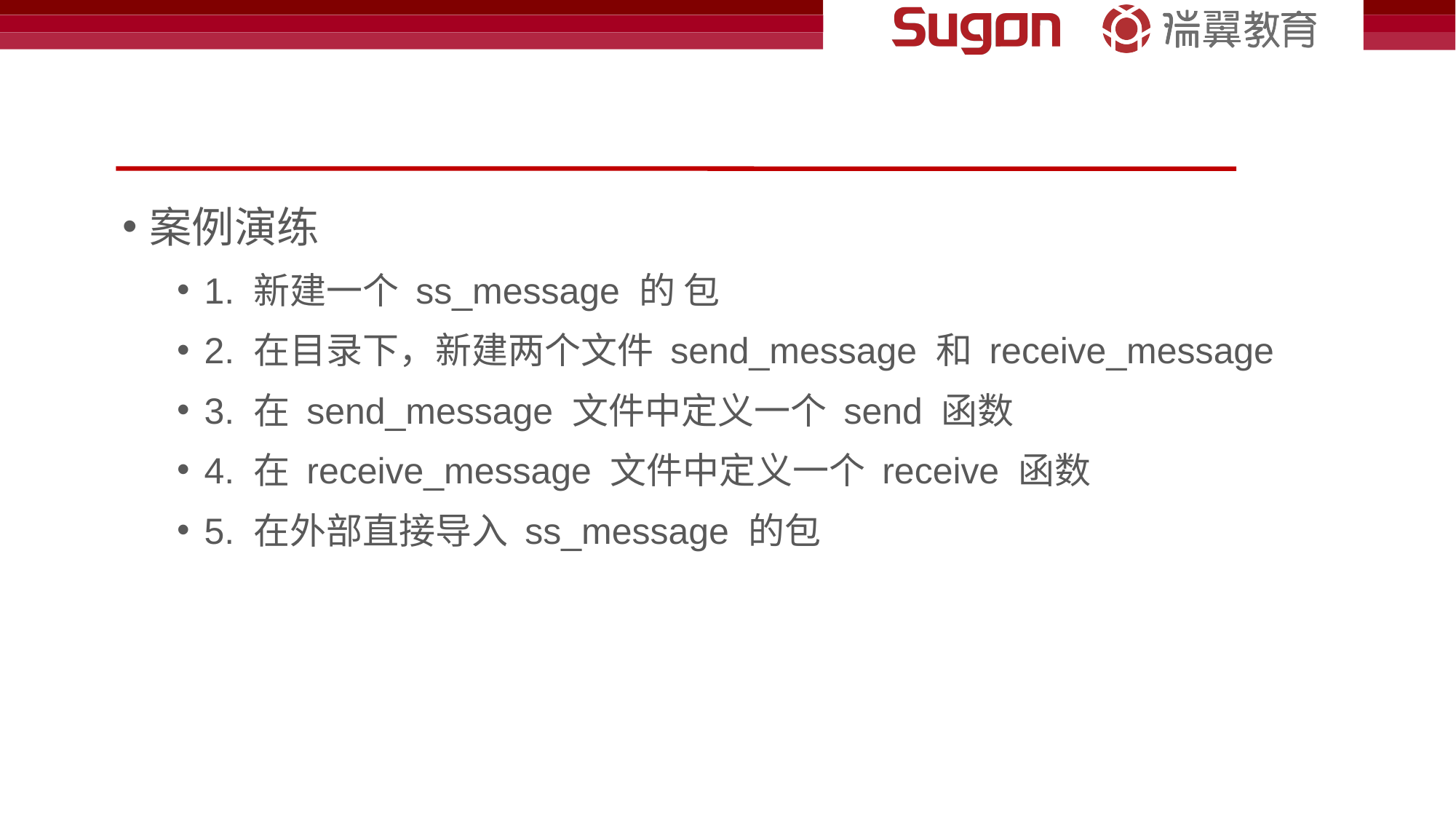

#
案例演练
1. 新建一个 ss_message 的 包
2. 在目录下，新建两个文件 send_message 和 receive_message
3. 在 send_message 文件中定义一个 send 函数
4. 在 receive_message 文件中定义一个 receive 函数
5. 在外部直接导入 ss_message 的包